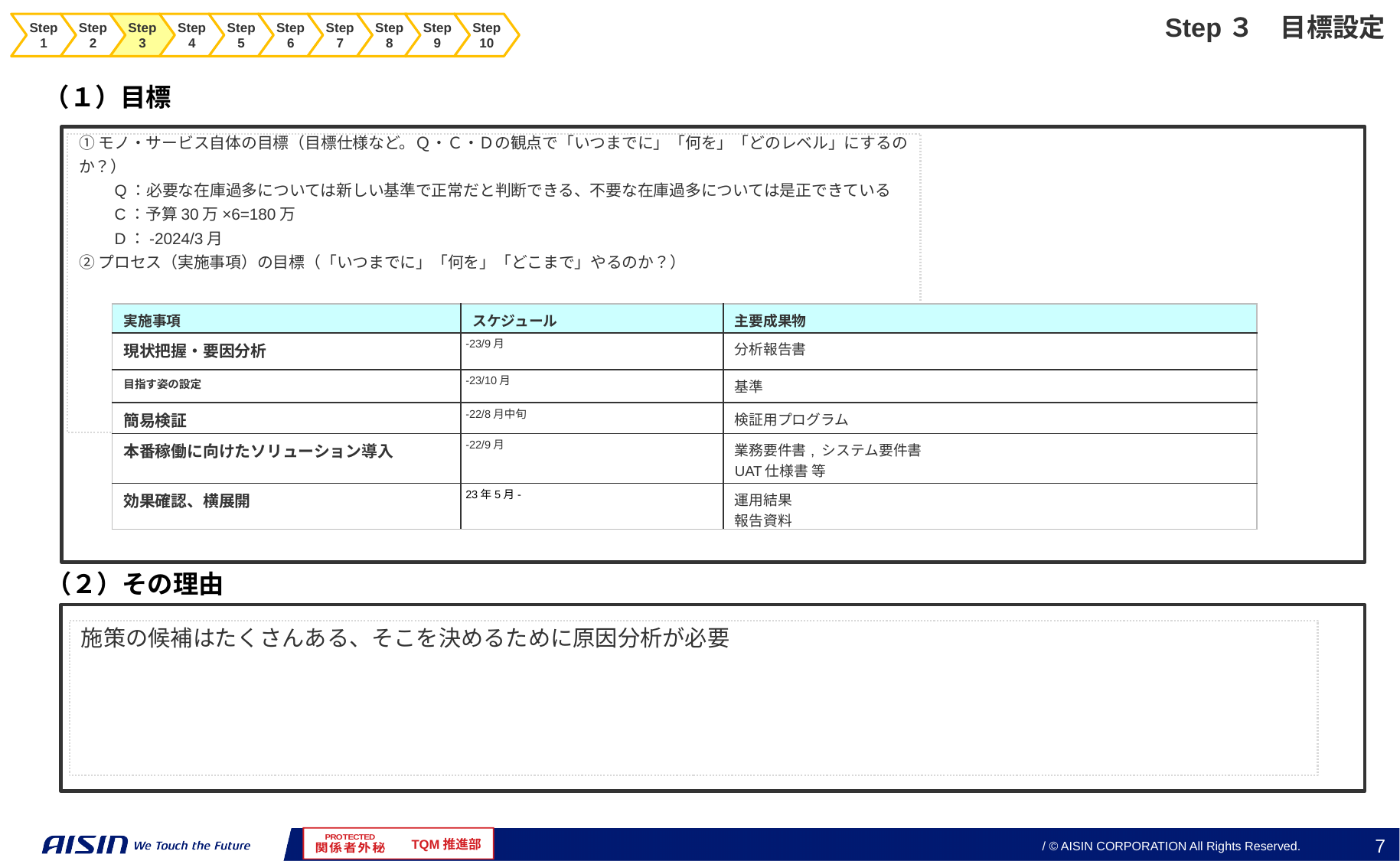

Step３　目標設定
Step1
Step2
Step3
Step4
Step5
Step6
Step7
Step8
Step9
Step10
（１）目標

①モノ・サービス自体の目標（目標仕様など。Ｑ・Ｃ・Ｄの観点で「いつまでに」「何を」「どのレベル」にするのか？）
　　Q：必要な在庫過多については新しい基準で正常だと判断できる、不要な在庫過多については是正できている
　　C：予算30万×6=180万
　　D：-2024/3月
②プロセス（実施事項）の目標（「いつまでに」「何を」「どこまで」やるのか？）

| 実施事項 | スケジュール | 主要成果物 |
| --- | --- | --- |
| 現状把握・要因分析 | -23/9月 | 分析報告書 |
| 目指す姿の設定 | -23/10月 | 基準 |
| 簡易検証 | -22/8月中旬 | 検証用プログラム |
| 本番稼働に向けたソリューション導入 | -22/9月 | 業務要件書, システム要件書 UAT仕様書 等 |
| 効果確認、横展開 | 23年5月- | 運用結果 報告資料 |
（２）その理由

施策の候補はたくさんある、そこを決めるために原因分析が必要